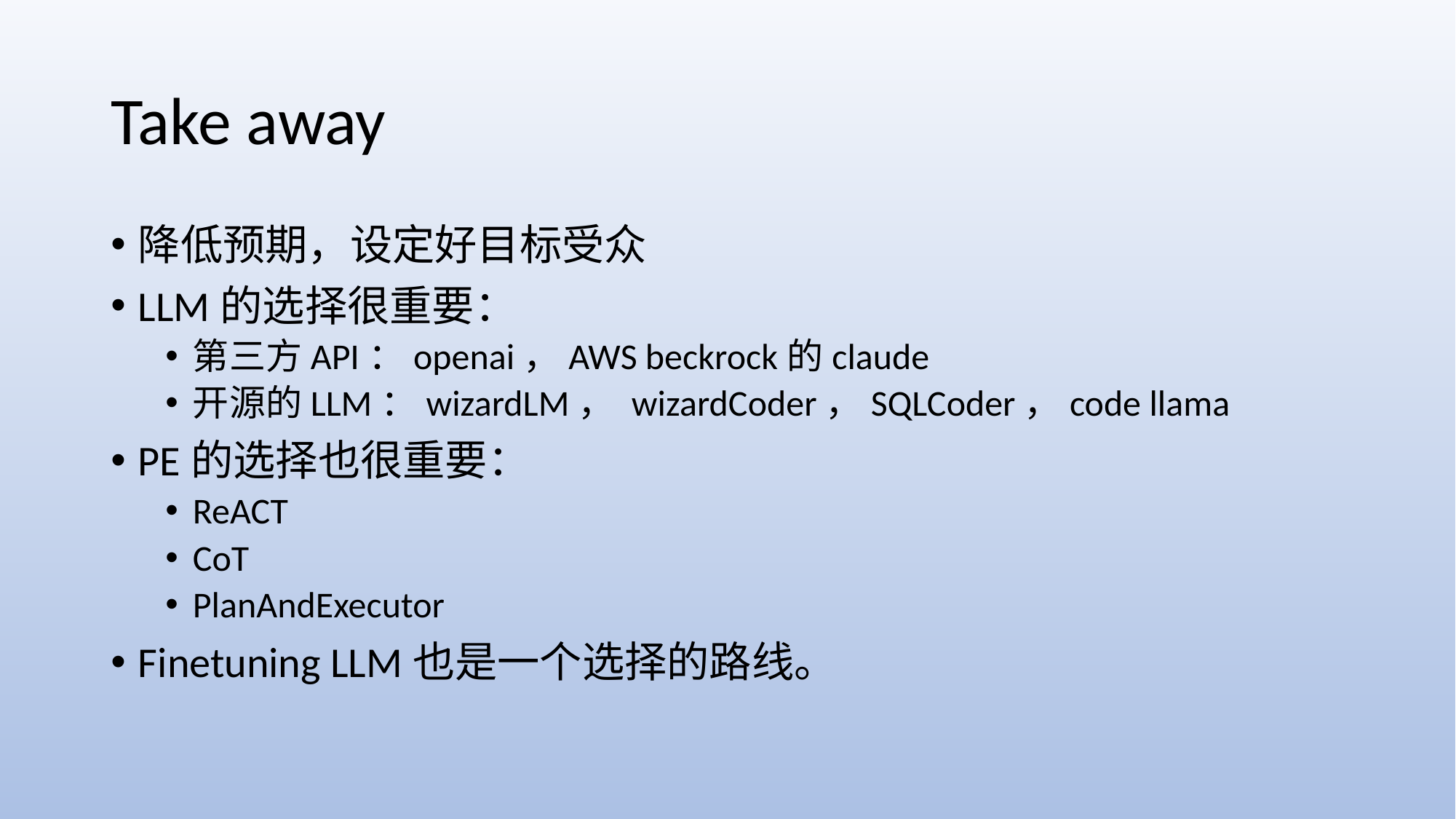

# Take away
降低预期，设定好目标受众
LLM的选择很重要：
第三方API：openai，AWS beckrock的claude
开源的LLM：wizardLM， wizardCoder，SQLCoder，code llama
PE的选择也很重要：
ReACT
CoT
PlanAndExecutor
Finetuning LLM也是一个选择的路线。